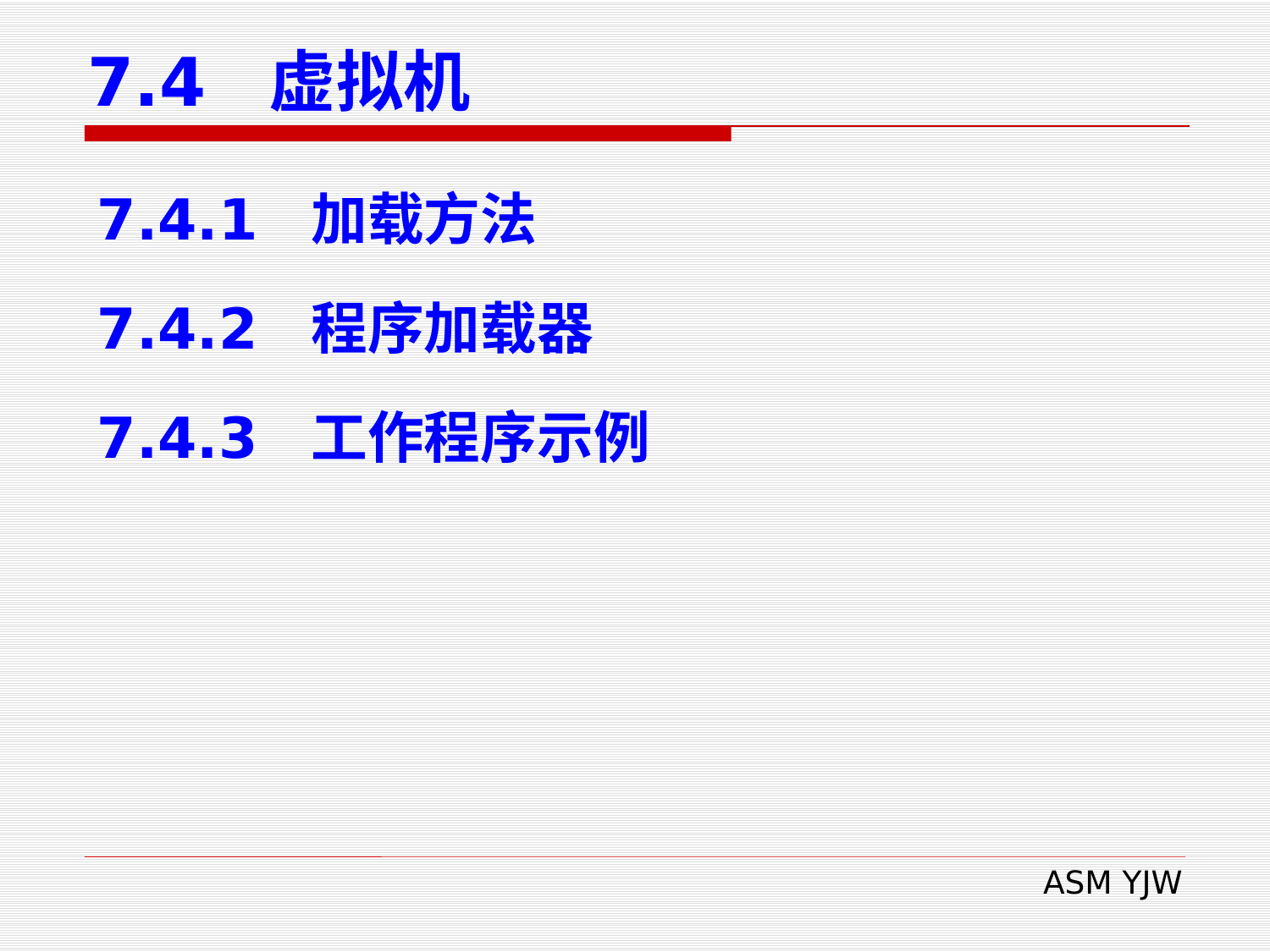

# 7.4  虚拟机
7.4.1  加载方法
7.4.2  程序加载器
7.4.3  工作程序示例